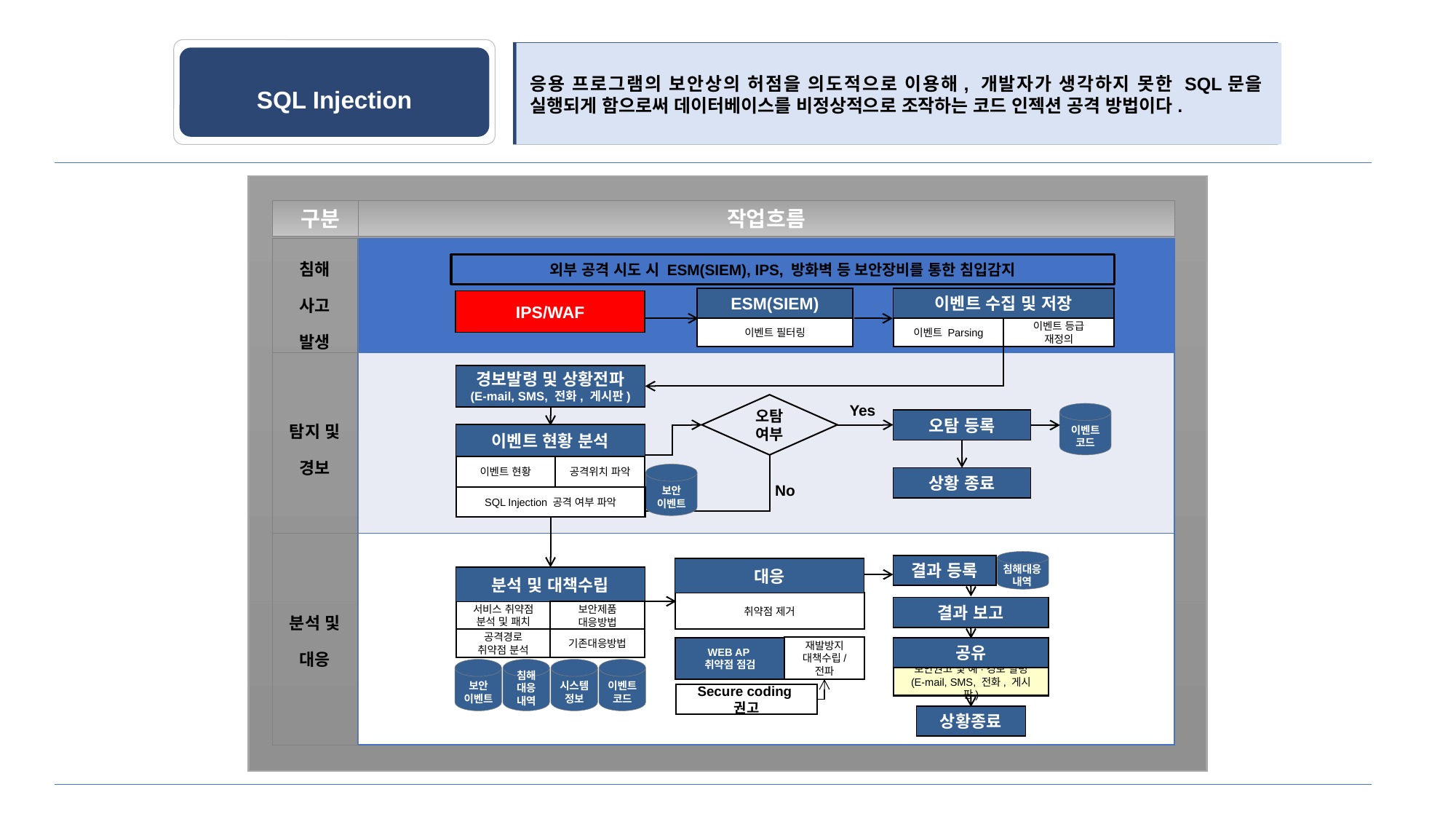

SQL Injection

응용 프로그램의 보안상의 허점을 의도적으로 이용해, 개발자가 생각하지 못한 SQL문을 실행되게 함으로써 데이터베이스를 비정상적으로 조작하는 코드 인젝션 공격 방법이다.
|  |  |
| --- | --- |

구분
작업흐름
| 침해 사고 발생 |
| --- |
| 탐지 및 경보 |
| 분석 및 대응 |
|  |
| --- |
|  |
|  |
외부 공격 시도 시 ESM(SIEM), IPS, 방화벽 등 보안장비를 통한 침입감지
ESM(SIEM)
이벤트 수집 및 저장
IPS/WAF
이벤트 필터링
이벤트 Parsing
이벤트 등급
재정의

경보발령 및 상황전파
(E-mail, SMS, 전화, 게시판)
오탐
여부
Yes

이벤트
코드
오탐 등록
이벤트 현황 분석
이벤트 현황
공격위치 파악

보안
이벤트
상황 종료
No
SQL Injection 공격 여부 파악

침해대응
내역
결과 등록
대응
분석 및 대책수립
취약점 제거
결과 보고
서비스 취약점
분석 및 패치
보안제품
대응방법
공격경로
취약점 분석
기존대응방법
재발방지
대책수립/
전파
WEB AP
취약점 점검
Secure coding
권고
공유

침해
대응
내역
보안권고 및 예·경보 발령
(E-mail, SMS, 전화, 게시판)
보안
이벤트
시스템
정보
이벤트
코드
상황종료